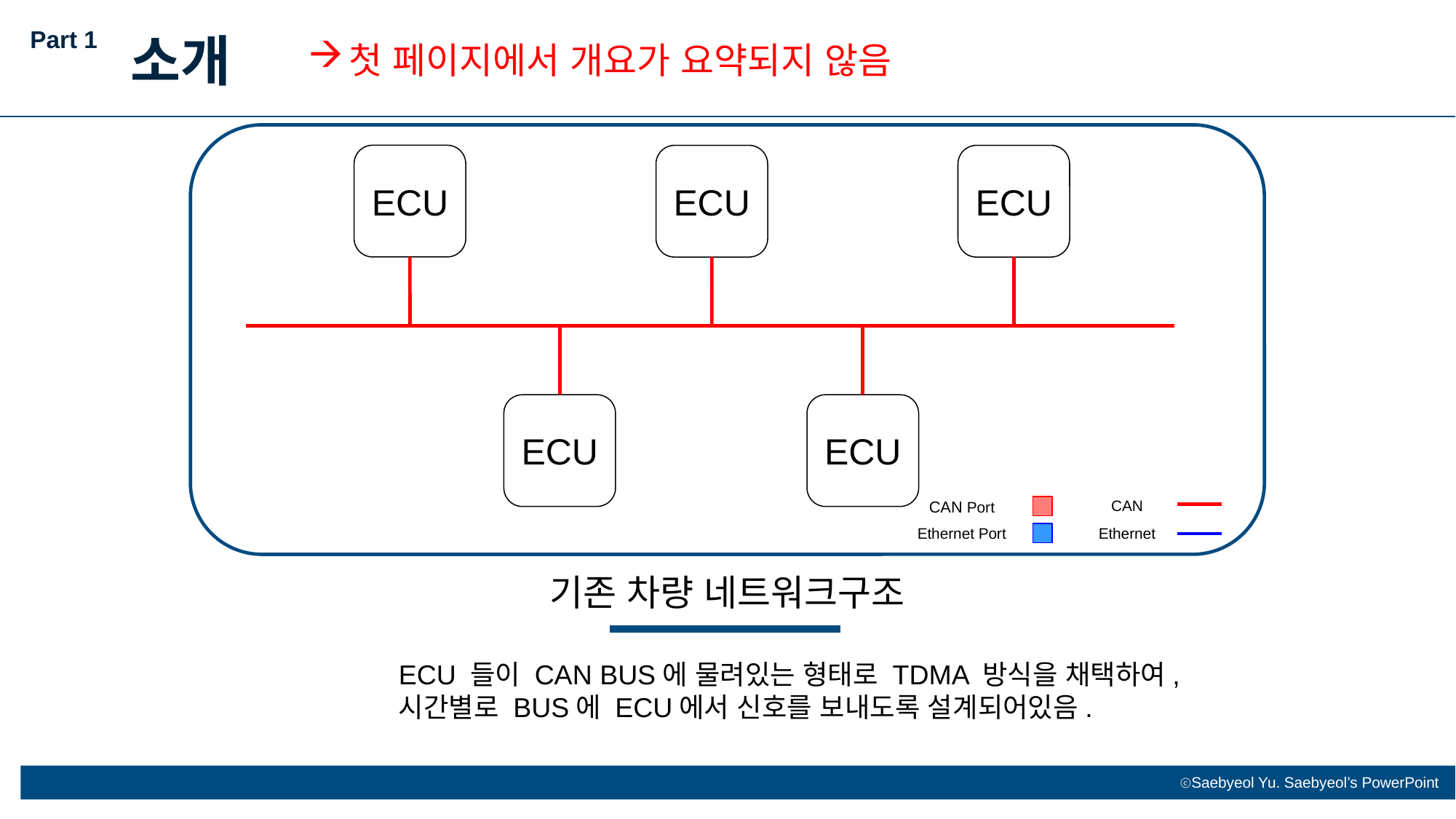

Part 1
소개
첫 페이지에서 개요가 요약되지 않음

ECU
ECU
ECU
ECU
ECU
CAN
Ethernet
CAN Port

Ethernet Port

기존 차량 네트워크구조
ECU 들이 CAN BUS에 물려있는 형태로 TDMA 방식을 채택하여,
시간별로 BUS에 ECU에서 신호를 보내도록 설계되어있음.